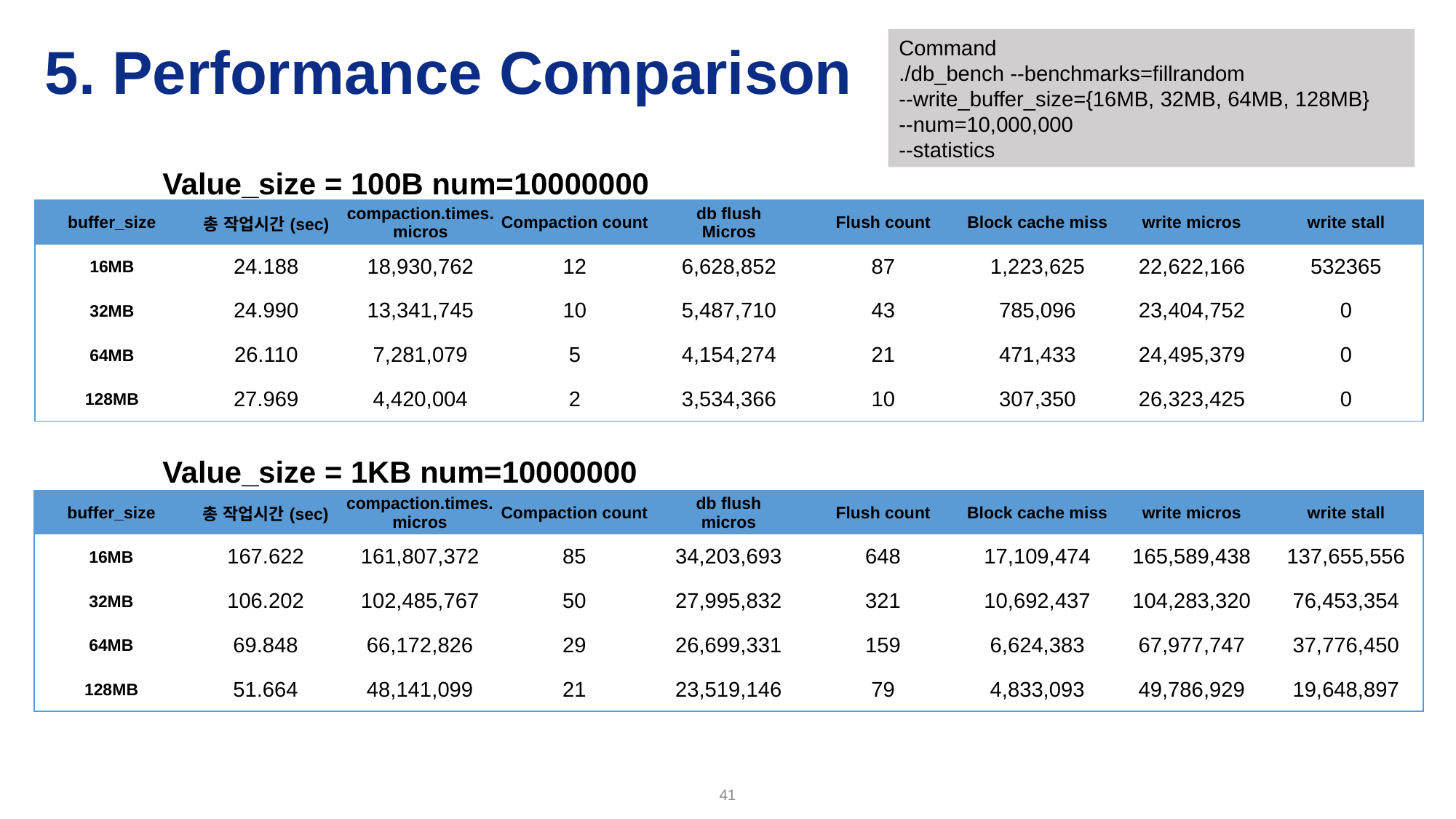

# 5. Performance Comparison
Command
./db_bench --benchmarks=fillrandom
--write_buffer_size={16MB, 32MB, 64MB, 128MB}
--num=10,000,000
--statistics
Value_size = 100B num=10000000
| buffer\_size | 총 작업시간(sec) | compaction.times.micros | Compaction count | db flush Micros | Flush count | Block cache miss | write micros | write stall |
| --- | --- | --- | --- | --- | --- | --- | --- | --- |
| 16MB | 24.188 | 18,930,762 | 12 | 6,628,852 | 87 | 1,223,625 | 22,622,166 | 532365 |
| 32MB | 24.990 | 13,341,745 | 10 | 5,487,710 | 43 | 785,096 | 23,404,752 | 0 |
| 64MB | 26.110 | 7,281,079 | 5 | 4,154,274 | 21 | 471,433 | 24,495,379 | 0 |
| 128MB | 27.969 | 4,420,004 | 2 | 3,534,366 | 10 | 307,350 | 26,323,425 | 0 |
Value_size = 1KB num=10000000
| buffer\_size | 총 작업시간(sec) | compaction.times.micros | Compaction count | db flush micros | Flush count | Block cache miss | write micros | write stall |
| --- | --- | --- | --- | --- | --- | --- | --- | --- |
| 16MB | 167.622 | 161,807,372 | 85 | 34,203,693 | 648 | 17,109,474 | 165,589,438 | 137,655,556 |
| 32MB | 106.202 | 102,485,767 | 50 | 27,995,832 | 321 | 10,692,437 | 104,283,320 | 76,453,354 |
| 64MB | 69.848 | 66,172,826 | 29 | 26,699,331 | 159 | 6,624,383 | 67,977,747 | 37,776,450 |
| 128MB | 51.664 | 48,141,099 | 21 | 23,519,146 | 79 | 4,833,093 | 49,786,929 | 19,648,897 |
41